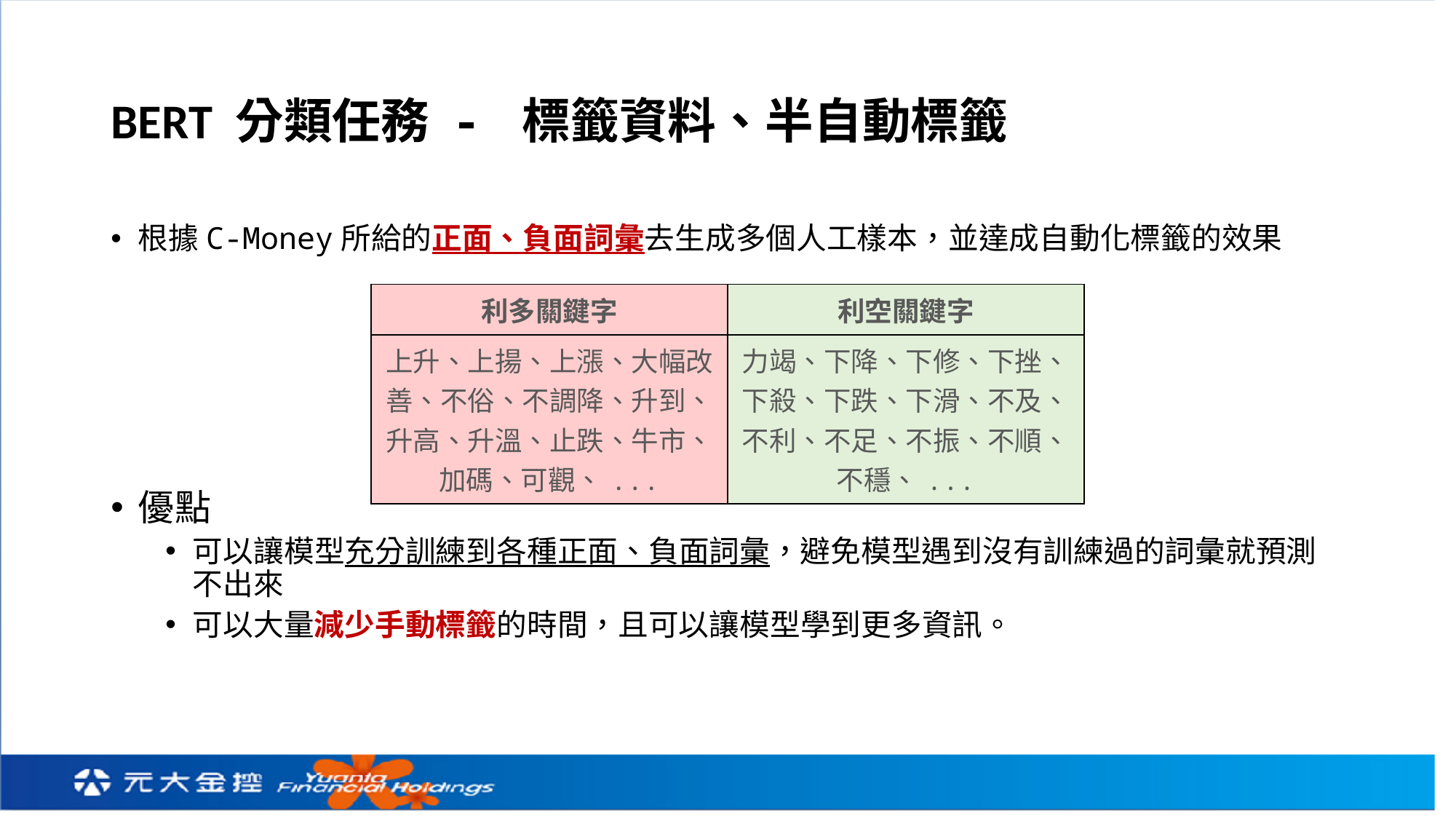

# BERT 分類任務 - 標籤資料、半自動標籤
根據C-Money所給的正面、負面詞彙去生成多個人工樣本，並達成自動化標籤的效果

優點
可以讓模型充分訓練到各種正面、負面詞彙，避免模型遇到沒有訓練過的詞彙就預測不出來
可以大量減少手動標籤的時間，且可以讓模型學到更多資訊。
| 利多關鍵字 | 利空關鍵字 |
| --- | --- |
| 上升、上揚、上漲、大幅改善、不俗、不調降、升到、升高、升溫、止跌、牛市、加碼、可觀、... | 力竭、下降、下修、下挫、下殺、下跌、下滑、不及、不利、不足、不振、不順、不穩、... |